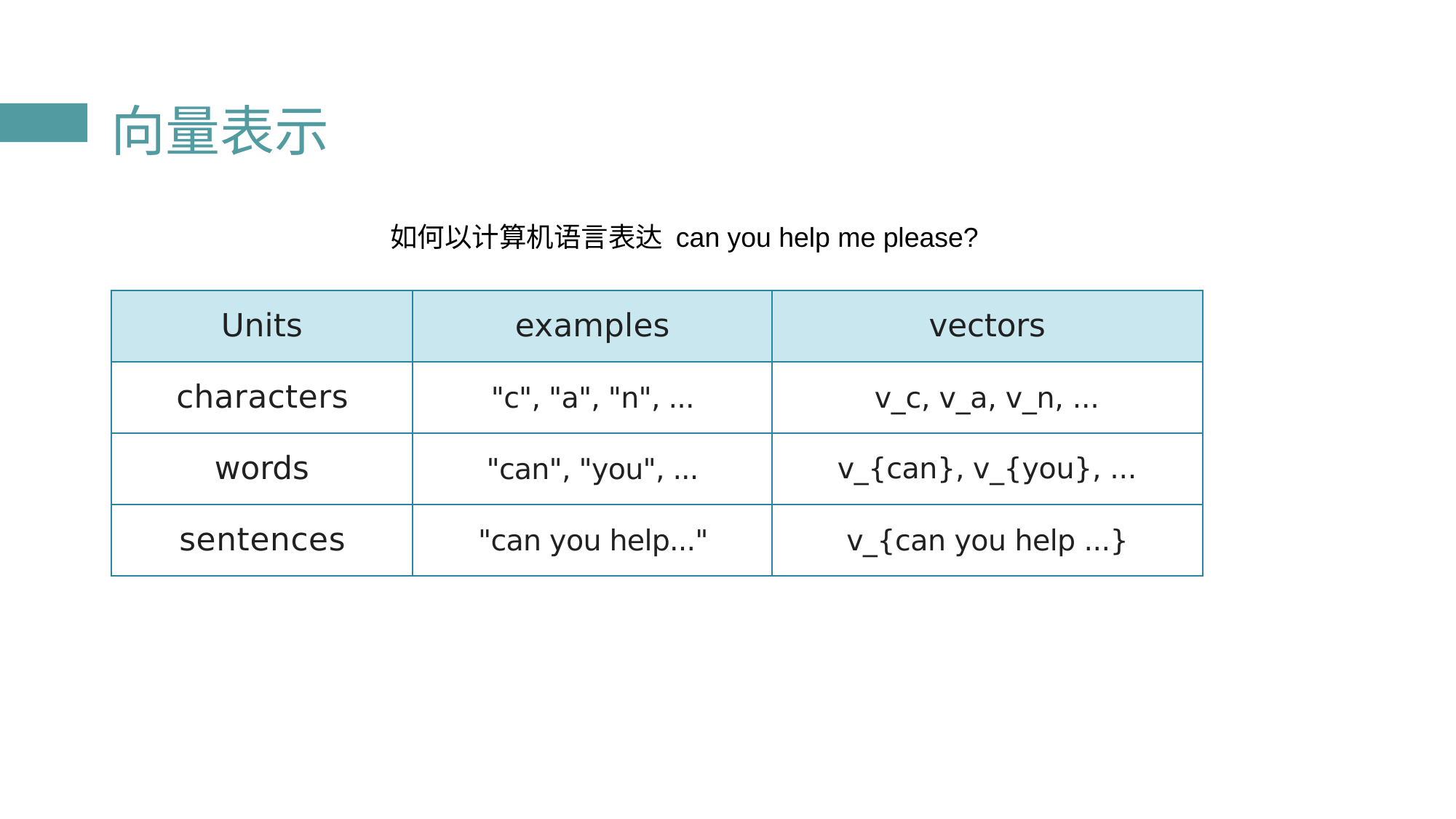

# 向量表示
如何以计算机语言表达 can you help me please?

Units

examples

vectors

characters

"c", "a", "n", ...

v_c, v_a, v_n, ...

v_{can}, v_{you}, ...

words

"can", "you", ...

sentences

"can you help..."

v_{can you help ...}